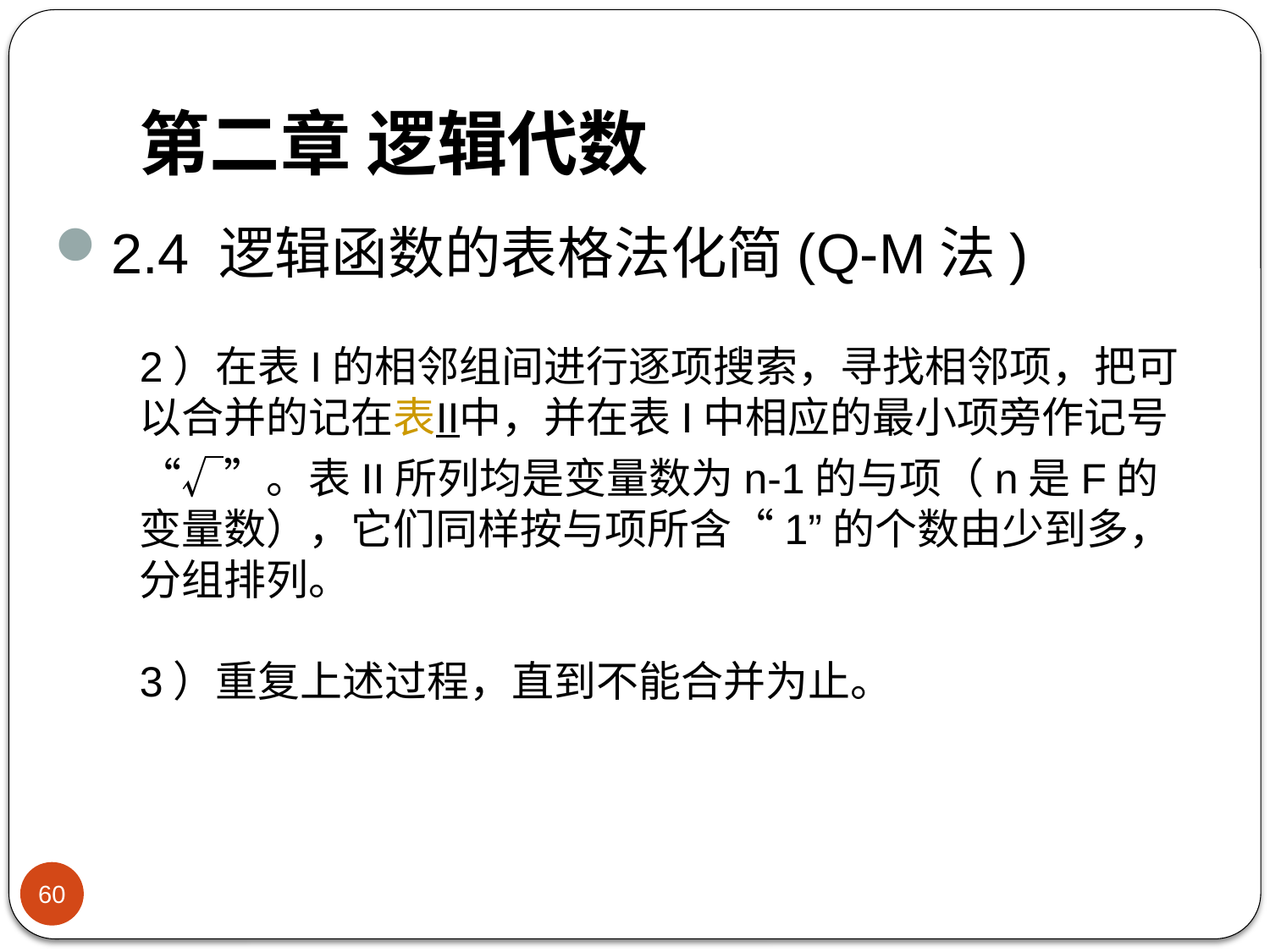

# 第二章 逻辑代数
2.4 逻辑函数的表格法化简(Q-M法)
2）在表I的相邻组间进行逐项搜索，寻找相邻项，把可以合并的记在表II中，并在表I中相应的最小项旁作记号“√”。表II所列均是变量数为n-1的与项（n是F的变量数），它们同样按与项所含“1”的个数由少到多，分组排列。

3）重复上述过程，直到不能合并为止。
60